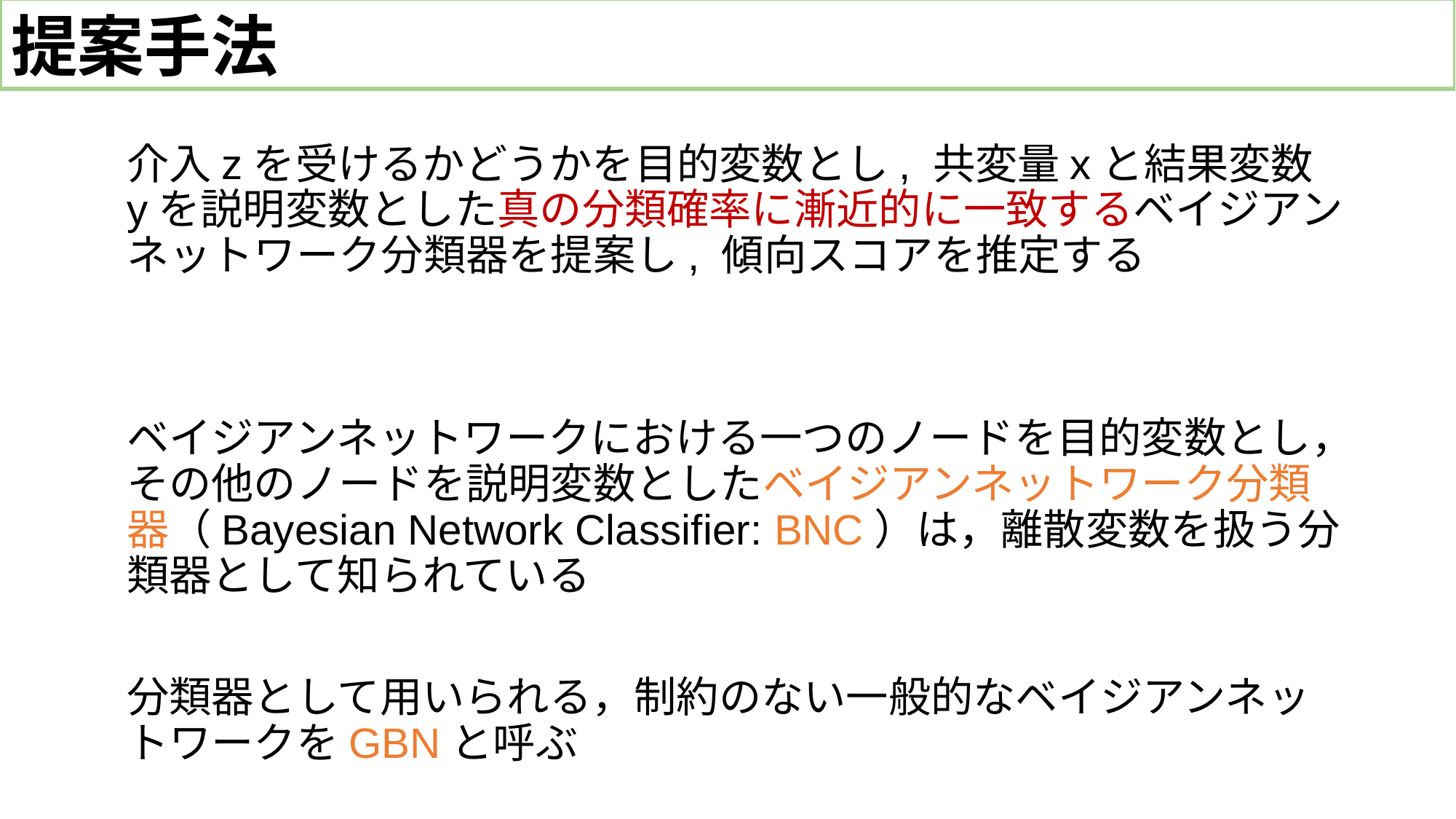

# 提案手法
介入zを受けるかどうかを目的変数とし, 共変量xと結果変数yを説明変数とした真の分類確率に漸近的に一致するベイジアンネットワーク分類器を提案し, 傾向スコアを推定する

ベイジアンネットワークにおける一つのノードを目的変数とし，その他のノードを説明変数としたベイジアンネットワーク分類器（Bayesian Network Classifier: BNC）は，離散変数を扱う分類器として知られている

分類器として用いられる，制約のない一般的なベイジアンネットワークをGBNと呼ぶ